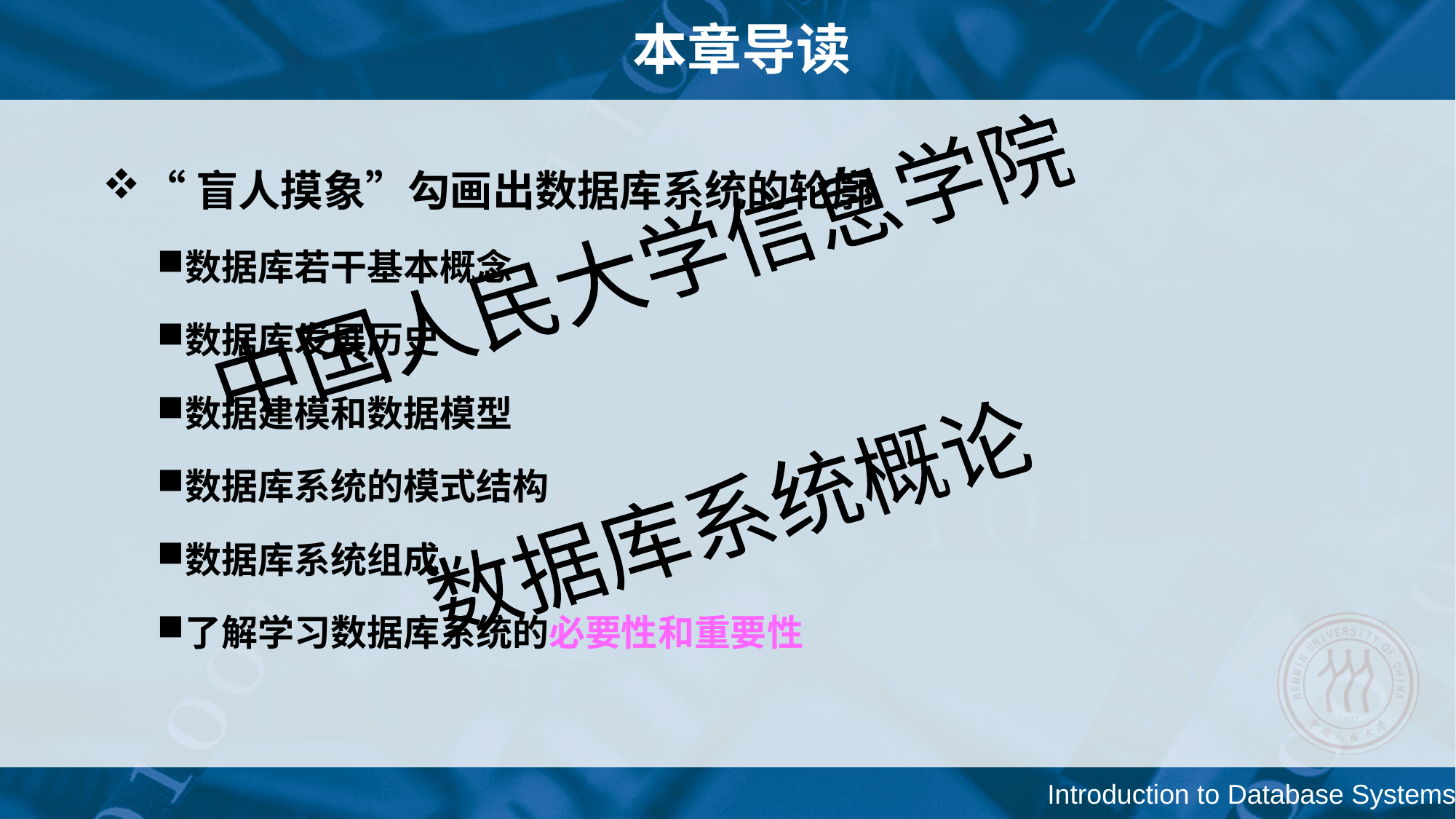

# 本章导读
“盲人摸象”勾画出数据库系统的轮廓
数据库若干基本概念
数据库发展历史
数据建模和数据模型
数据库系统的模式结构
数据库系统组成
了解学习数据库系统的必要性和重要性